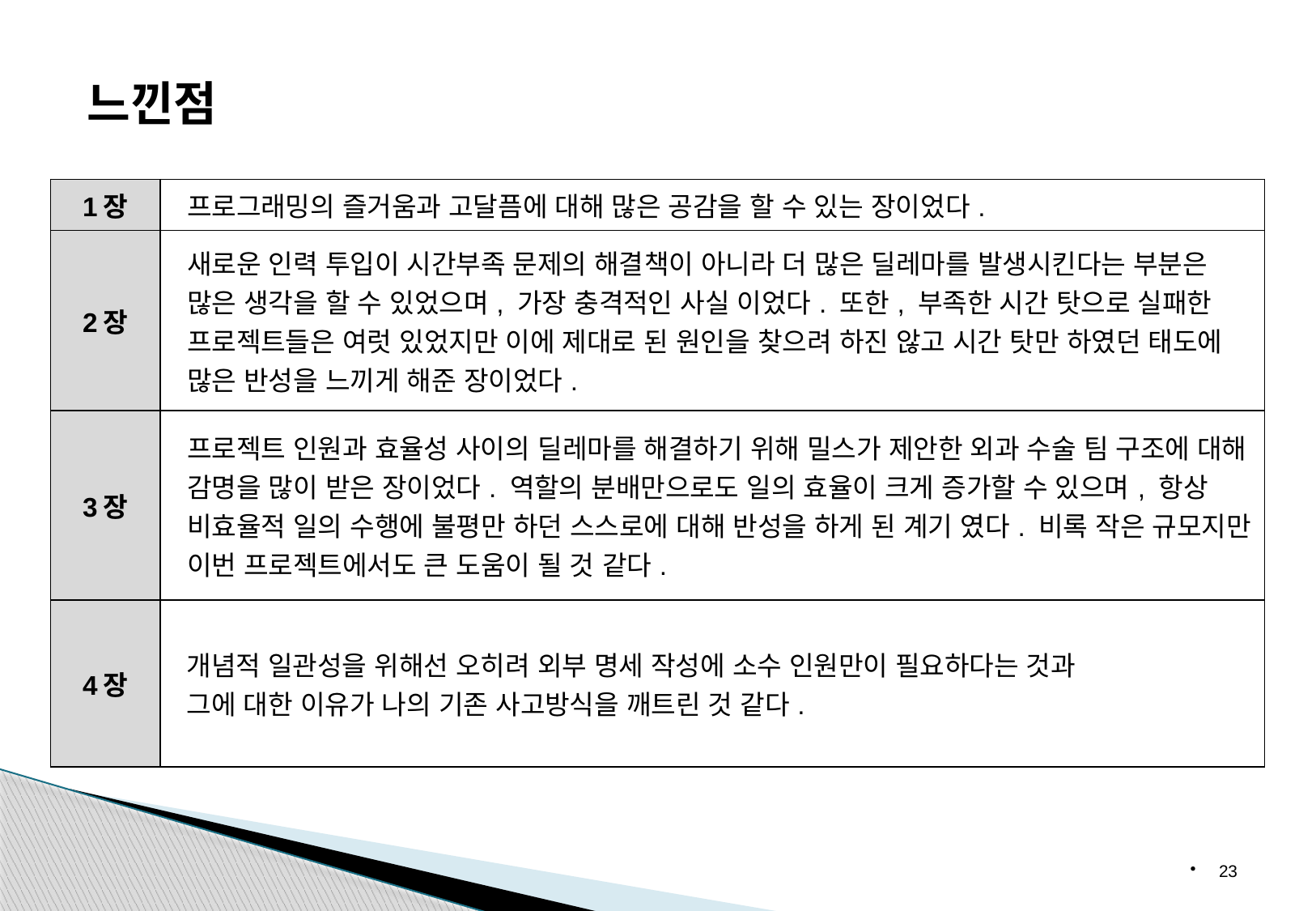

느낀점
| 1장 | 프로그래밍의 즐거움과 고달픔에 대해 많은 공감을 할 수 있는 장이었다. |
| --- | --- |
| 2장 | 새로운 인력 투입이 시간부족 문제의 해결책이 아니라 더 많은 딜레마를 발생시킨다는 부분은 많은 생각을 할 수 있었으며, 가장 충격적인 사실 이었다. 또한, 부족한 시간 탓으로 실패한 프로젝트들은 여럿 있었지만 이에 제대로 된 원인을 찾으려 하진 않고 시간 탓만 하였던 태도에 많은 반성을 느끼게 해준 장이었다. |
| 3장 | 프로젝트 인원과 효율성 사이의 딜레마를 해결하기 위해 밀스가 제안한 외과 수술 팀 구조에 대해 감명을 많이 받은 장이었다. 역할의 분배만으로도 일의 효율이 크게 증가할 수 있으며, 항상 비효율적 일의 수행에 불평만 하던 스스로에 대해 반성을 하게 된 계기 였다. 비록 작은 규모지만 이번 프로젝트에서도 큰 도움이 될 것 같다. |
| 4장 | 개념적 일관성을 위해선 오히려 외부 명세 작성에 소수 인원만이 필요하다는 것과 그에 대한 이유가 나의 기존 사고방식을 깨트린 것 같다. |
23